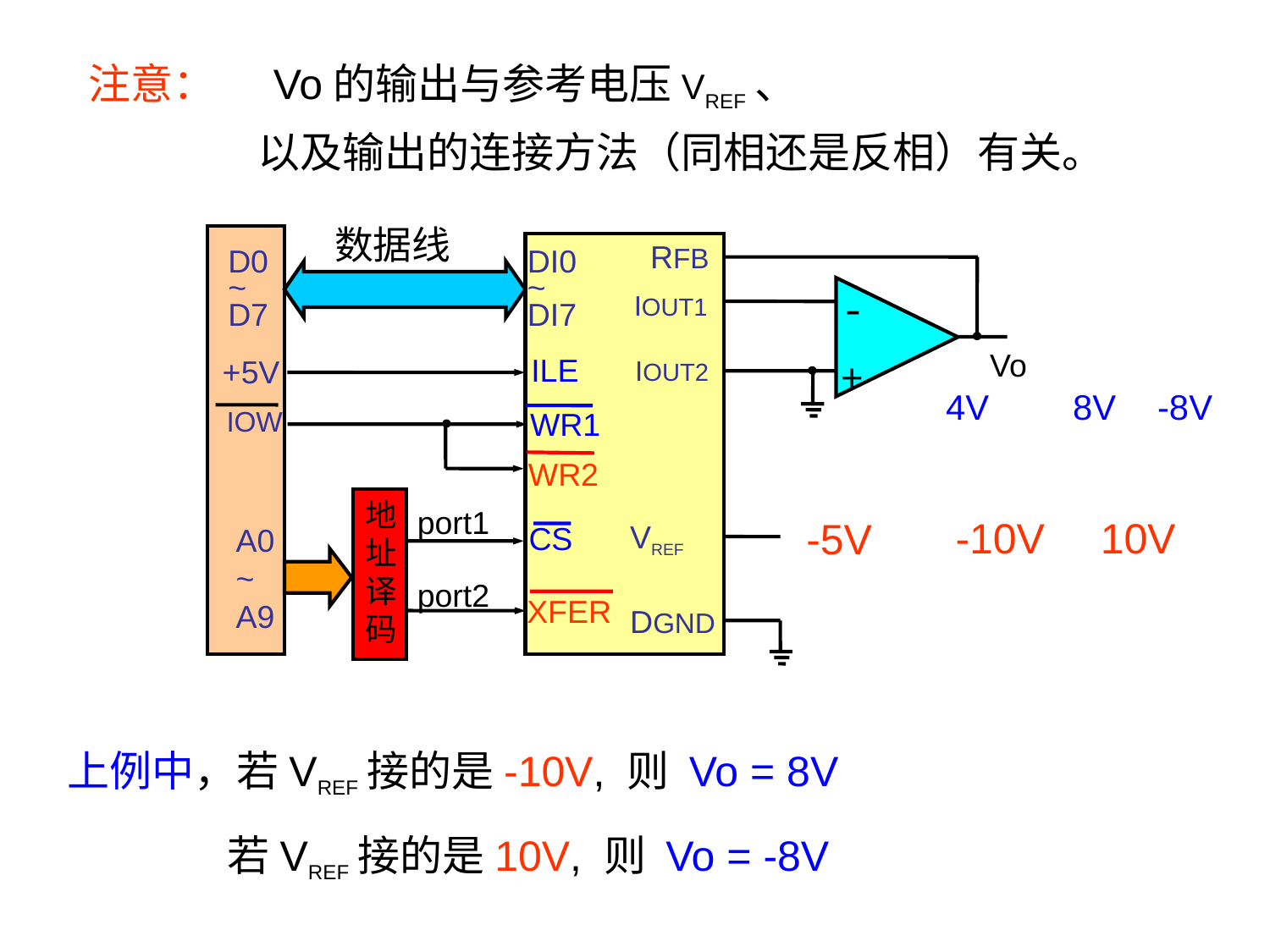

注意：     Vo的输出与参考电压VREF、
          以及输出的连接方法（同相还是反相）有关。
数据线

RFB
D0
~
D7
DI0
~
DI7

-
IOUT1

Vo
ILE
+5V
IOUT2
+

IOW

WR1

 WR2

地
址
译
码
port1
-5V
VREF
CS
A0
~
A9

port2
XFER

DGND

4V
8V
-10V
上例中，若VREF接的是-10V, 则 Vo = 8V
-8V
10V
若VREF接的是10V, 则 Vo = -8V
39